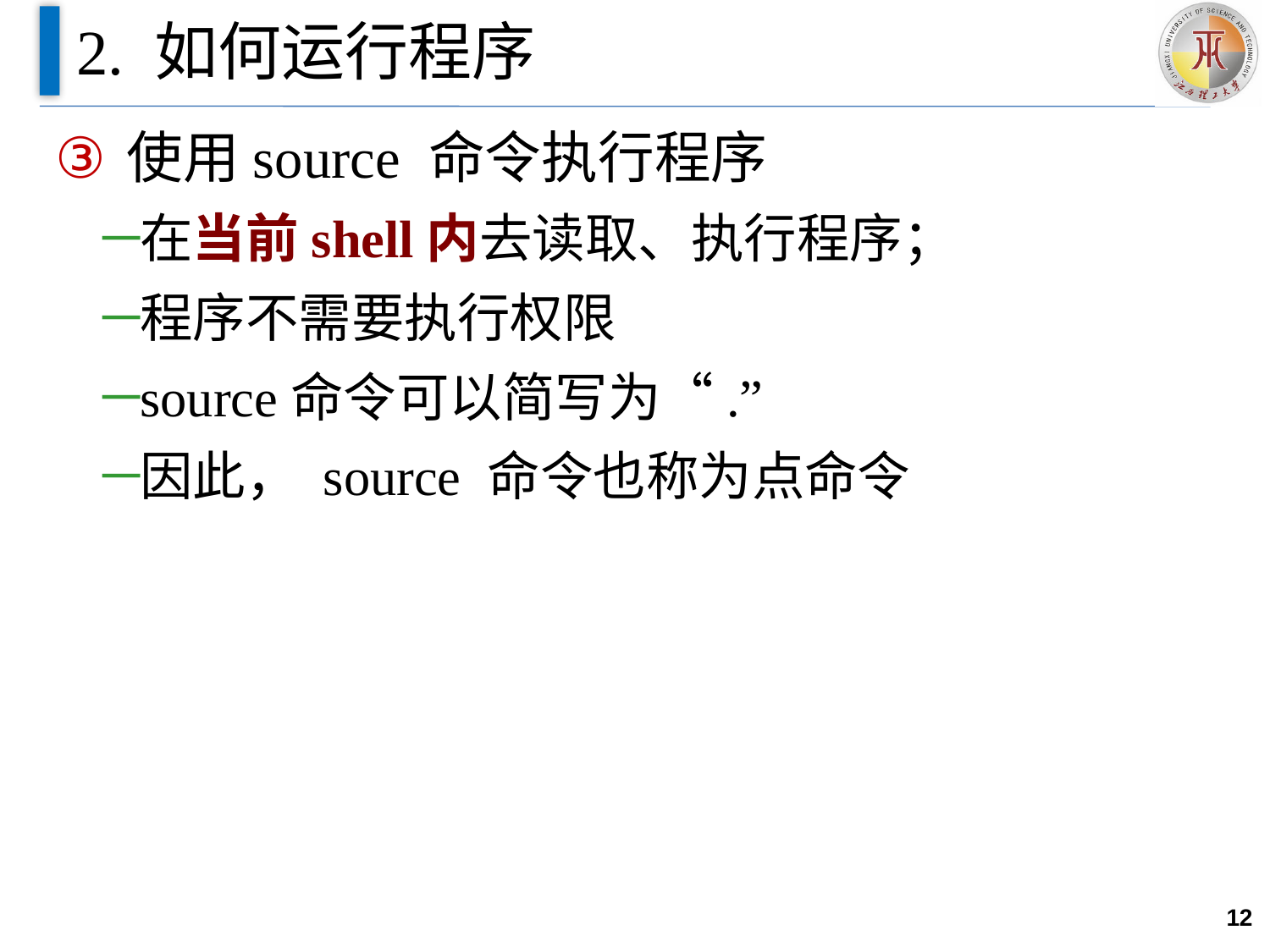

# 2. 如何运行程序
使用source 命令执行程序
在当前shell内去读取、执行程序；
程序不需要执行权限
source命令可以简写为“.”
因此， source 命令也称为点命令
12